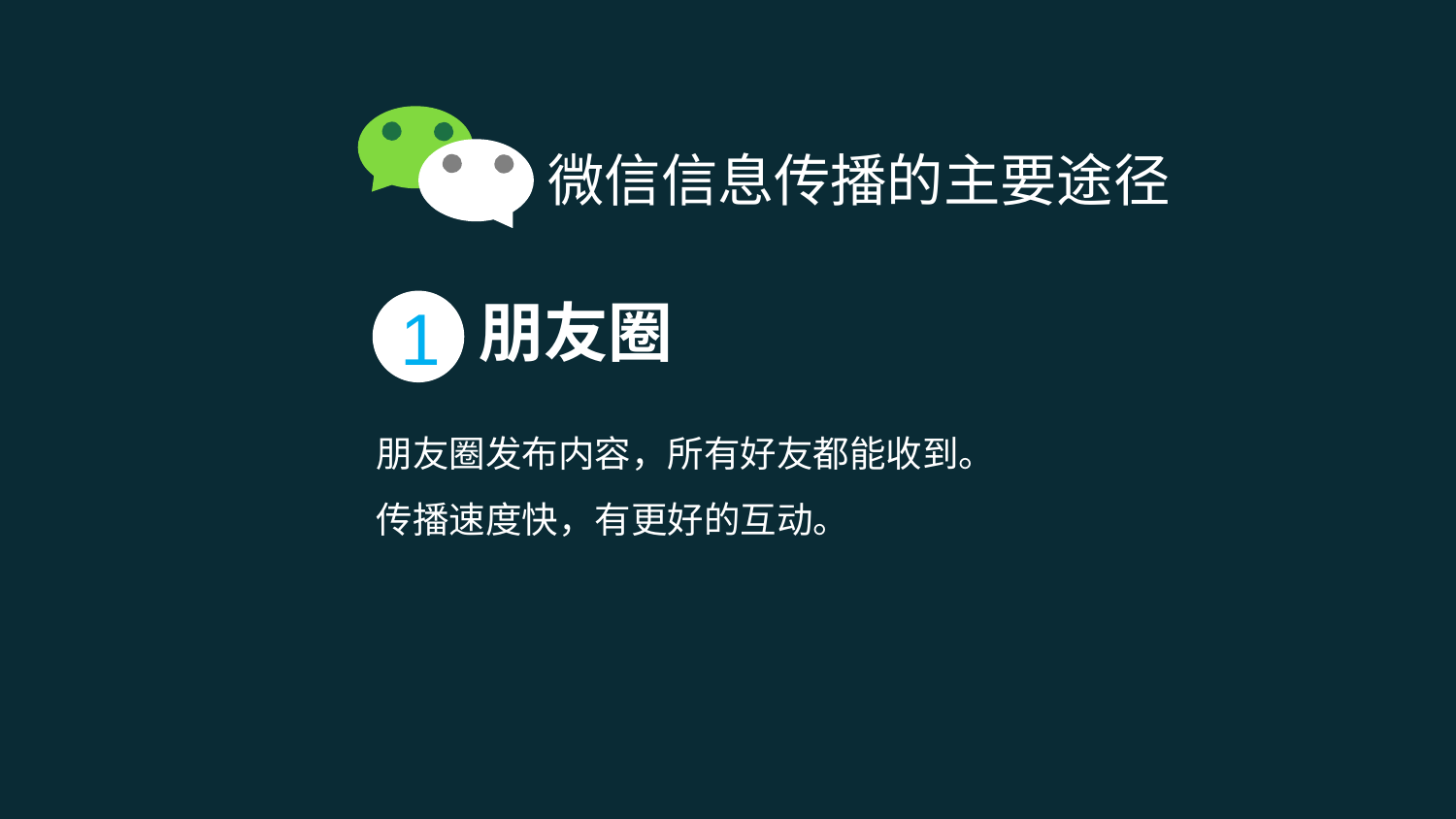

微信信息传播的主要途径

朋友圈
1
朋友圈发布内容，所有好友都能收到。
传播速度快，有更好的互动。